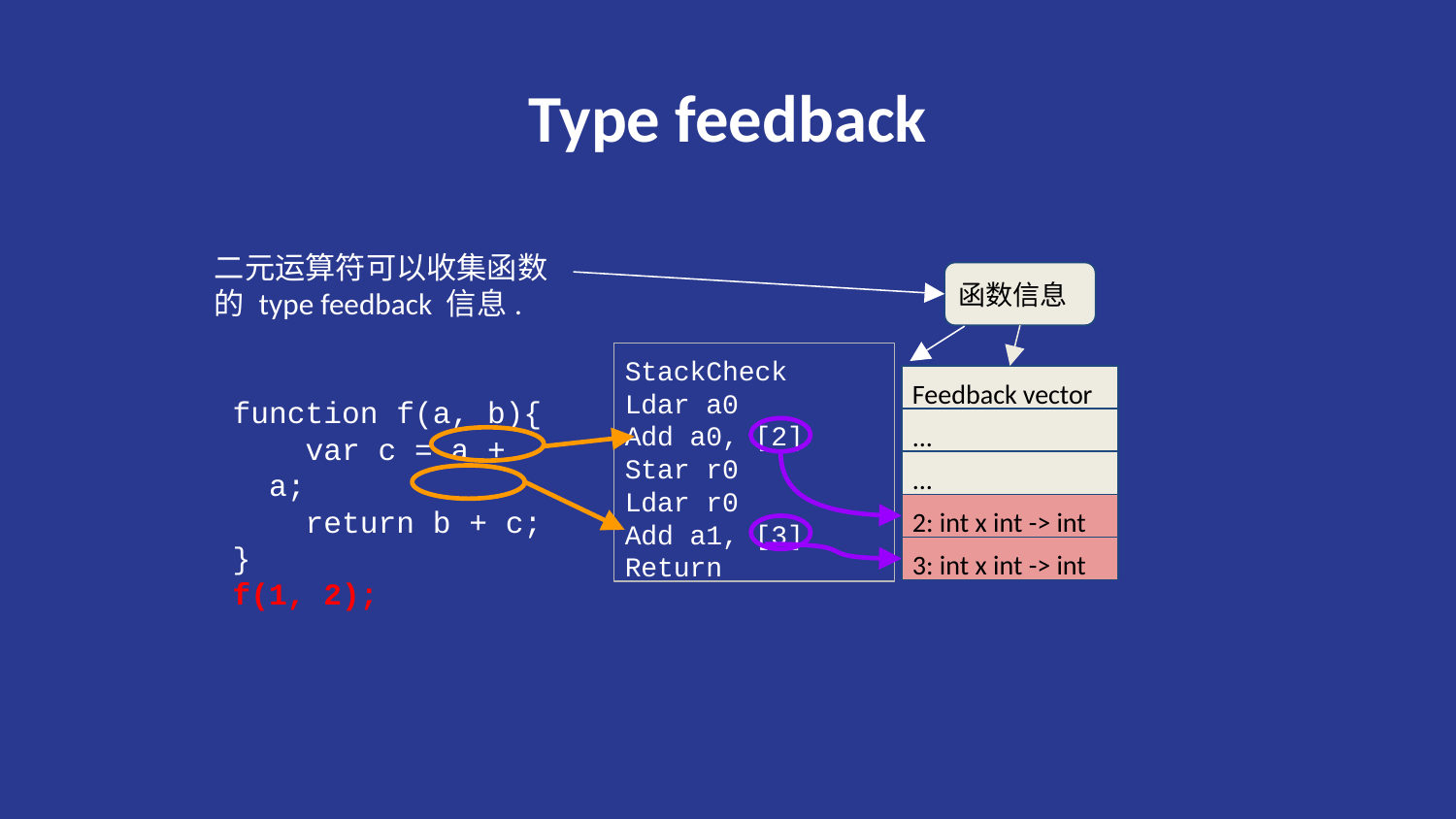

# Type feedback
二元运算符可以收集函数的 type feedback 信息.

 function f(a, b){
  var c = a + a;
  return b + c;
 }
 f(1, 2);

函数信息
StackCheck
Ldar a0
Add a0, [2]
Star r0
Ldar r0
Add a1, [3]
Return

Feedback vector
...

...

2: int x int -> int

3: int x int -> int